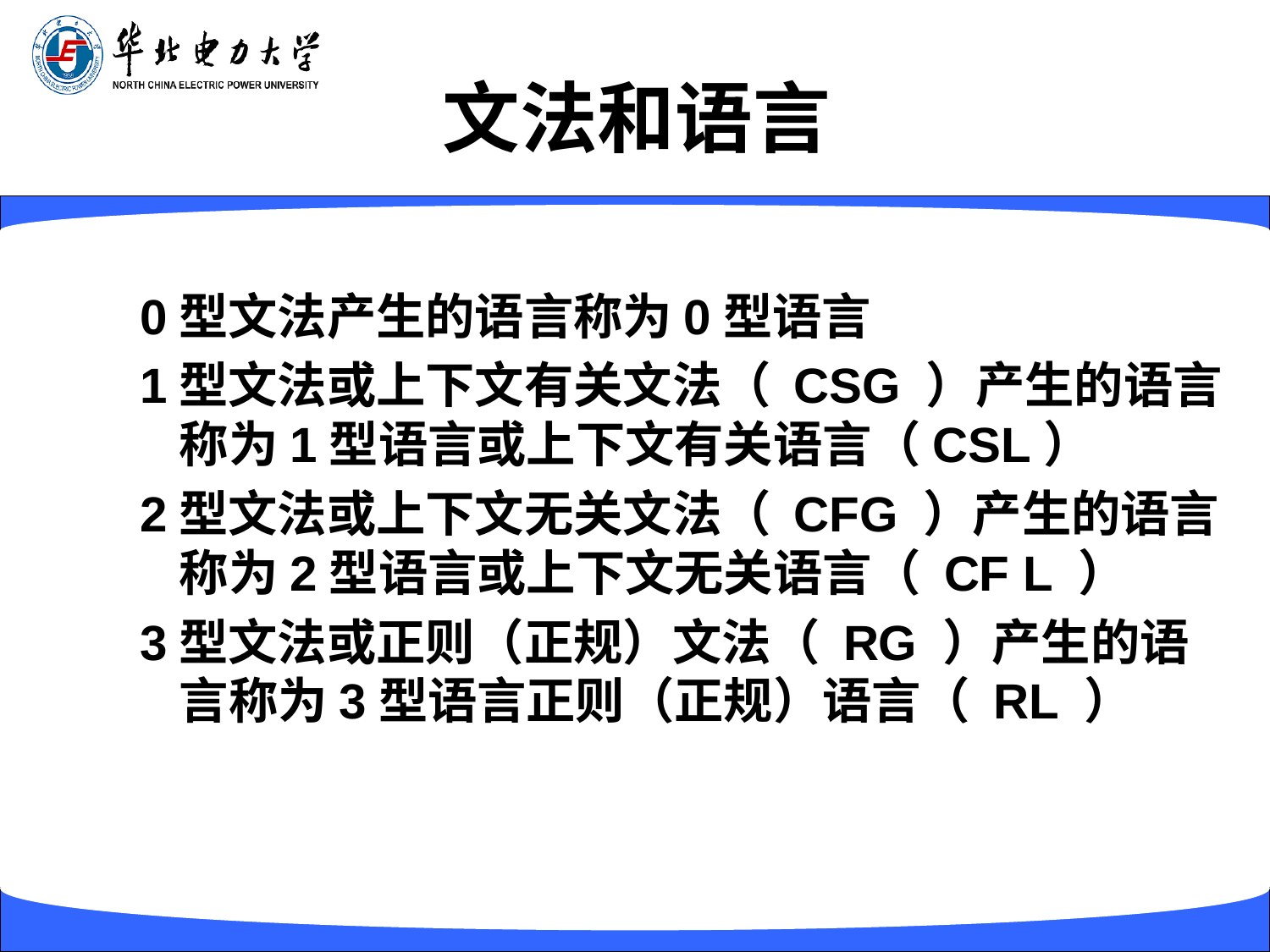

# 文法和语言

0型文法产生的语言称为0型语言
1型文法或上下文有关文法（ CSG ）产生的语言称为1型语言或上下文有关语言（CSL）
2型文法或上下文无关文法（ CFG ）产生的语言称为2型语言或上下文无关语言（ CF L ）
3型文法或正则（正规）文法（ RG ）产生的语言称为3型语言正则（正规）语言（ RL ）